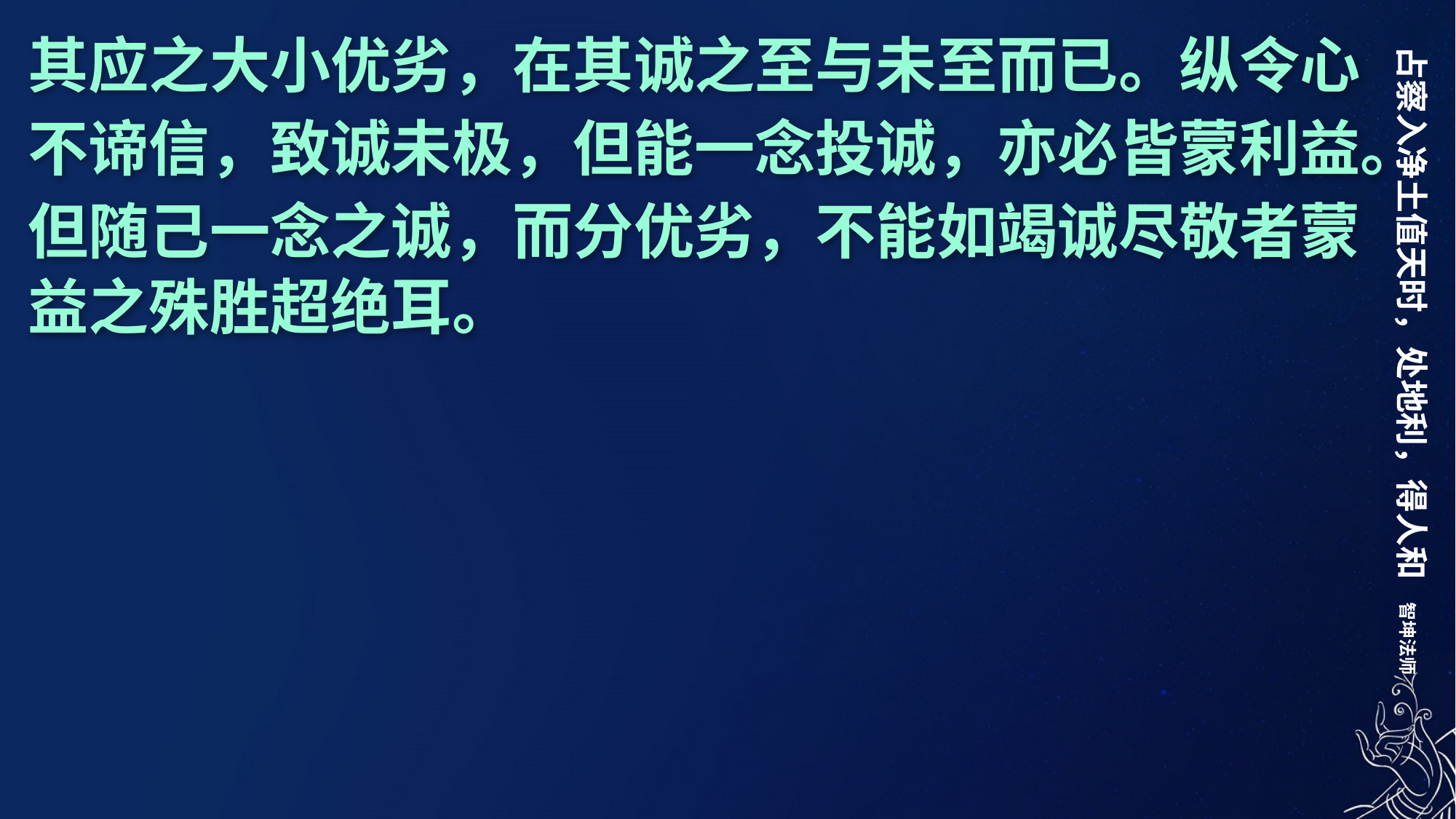

其应之大小优劣，在其诚之至与未至而已。纵令心
不谛信，致诚未极，但能一念投诚，亦必皆蒙利益。
但随己一念之诚，而分优劣，不能如竭诚尽敬者蒙益之殊胜超绝耳。